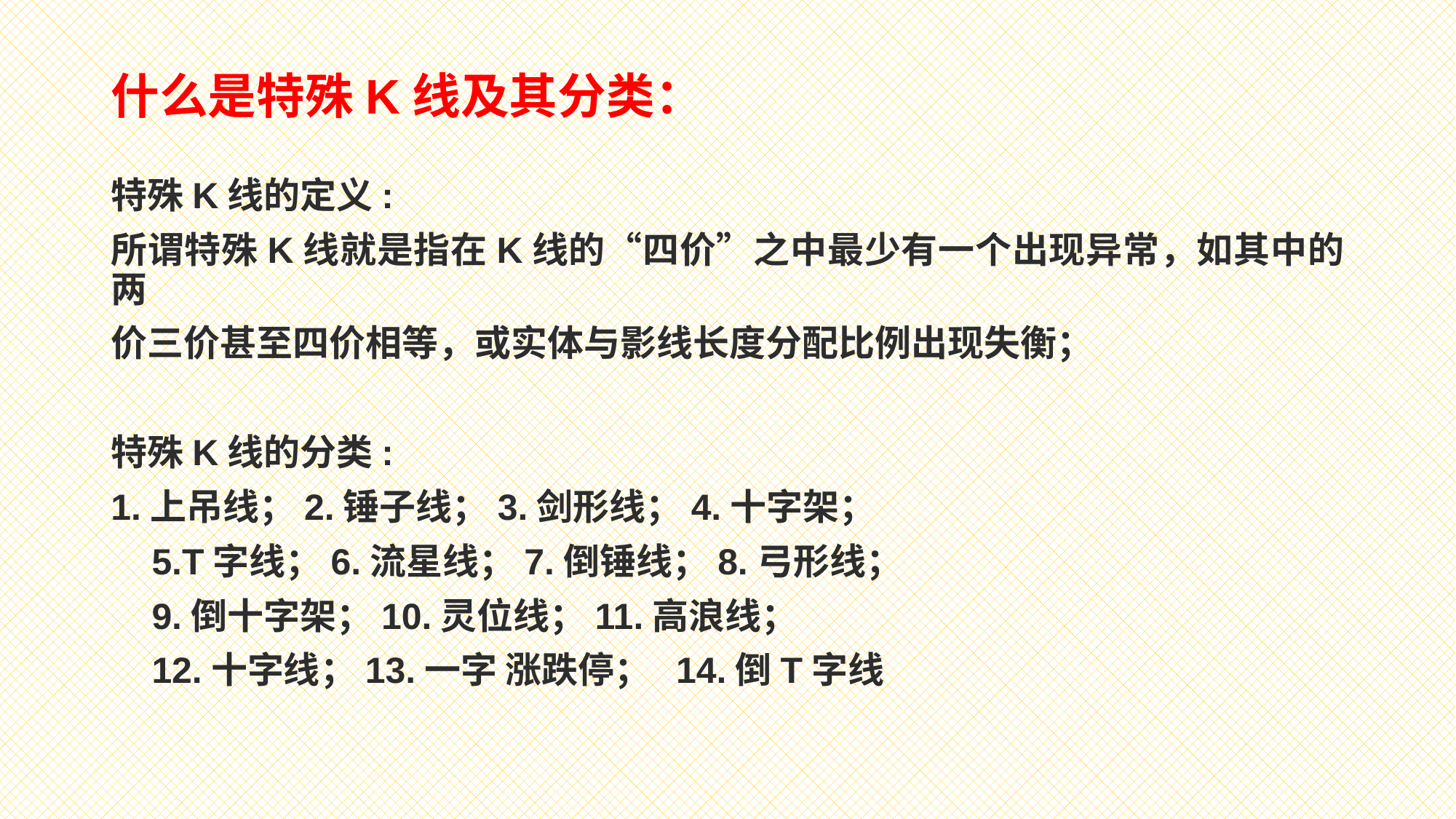

# 什么是特殊K线及其分类：
特殊K线的定义:
所谓特殊K线就是指在K线的“四价”之中最少有一个出现异常，如其中的两
价三价甚至四价相等，或实体与影线长度分配比例出现失衡；

特殊K线的分类:
1.上吊线；2.锤子线；3.剑形线；4.十字架；
    5.T字线；6.流星线；7.倒锤线；8.弓形线；
    9.倒十字架；10.灵位线；11.高浪线；
    12.十字线；13.一字 涨跌停；  14.倒T字线